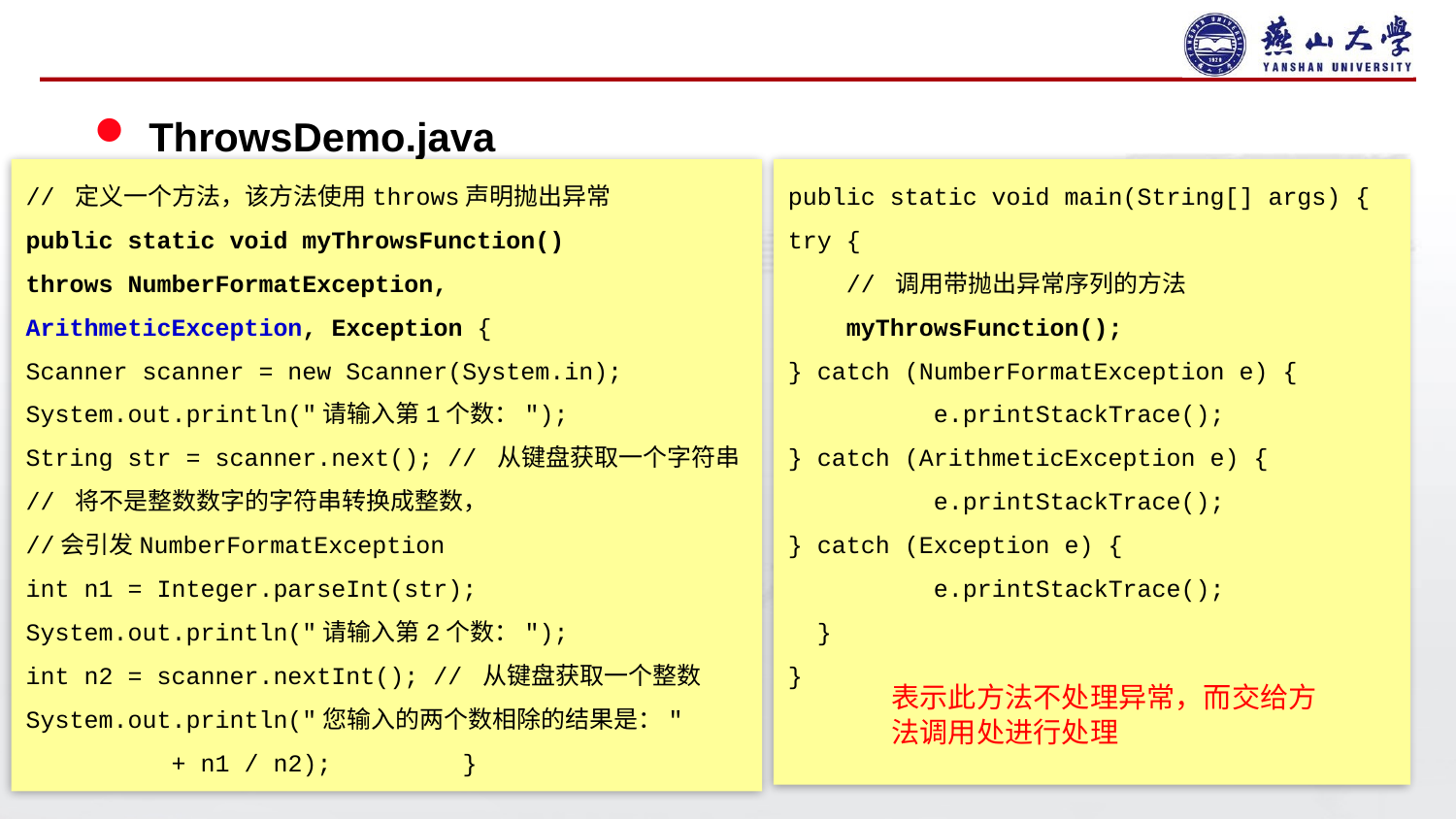

#
ThrowsDemo.java
// 定义一个方法，该方法使用throws声明抛出异常
public static void myThrowsFunction()
throws NumberFormatException,
ArithmeticException, Exception {
Scanner scanner = new Scanner(System.in);
System.out.println("请输入第1个数：");
String str = scanner.next(); // 从键盘获取一个字符串
// 将不是整数数字的字符串转换成整数，
//会引发NumberFormatException
int n1 = Integer.parseInt(str);
System.out.println("请输入第2个数：");
int n2 = scanner.nextInt(); // 从键盘获取一个整数
System.out.println("您输入的两个数相除的结果是："
	+ n1 / n2);	}
public static void main(String[] args) {
try {
    // 调用带抛出异常序列的方法
    myThrowsFunction();
} catch (NumberFormatException e) {
	e.printStackTrace();
} catch (ArithmeticException e) {
	e.printStackTrace();
} catch (Exception e) {
	e.printStackTrace();
  }
}
表示此方法不处理异常，而交给方法调用处进行处理